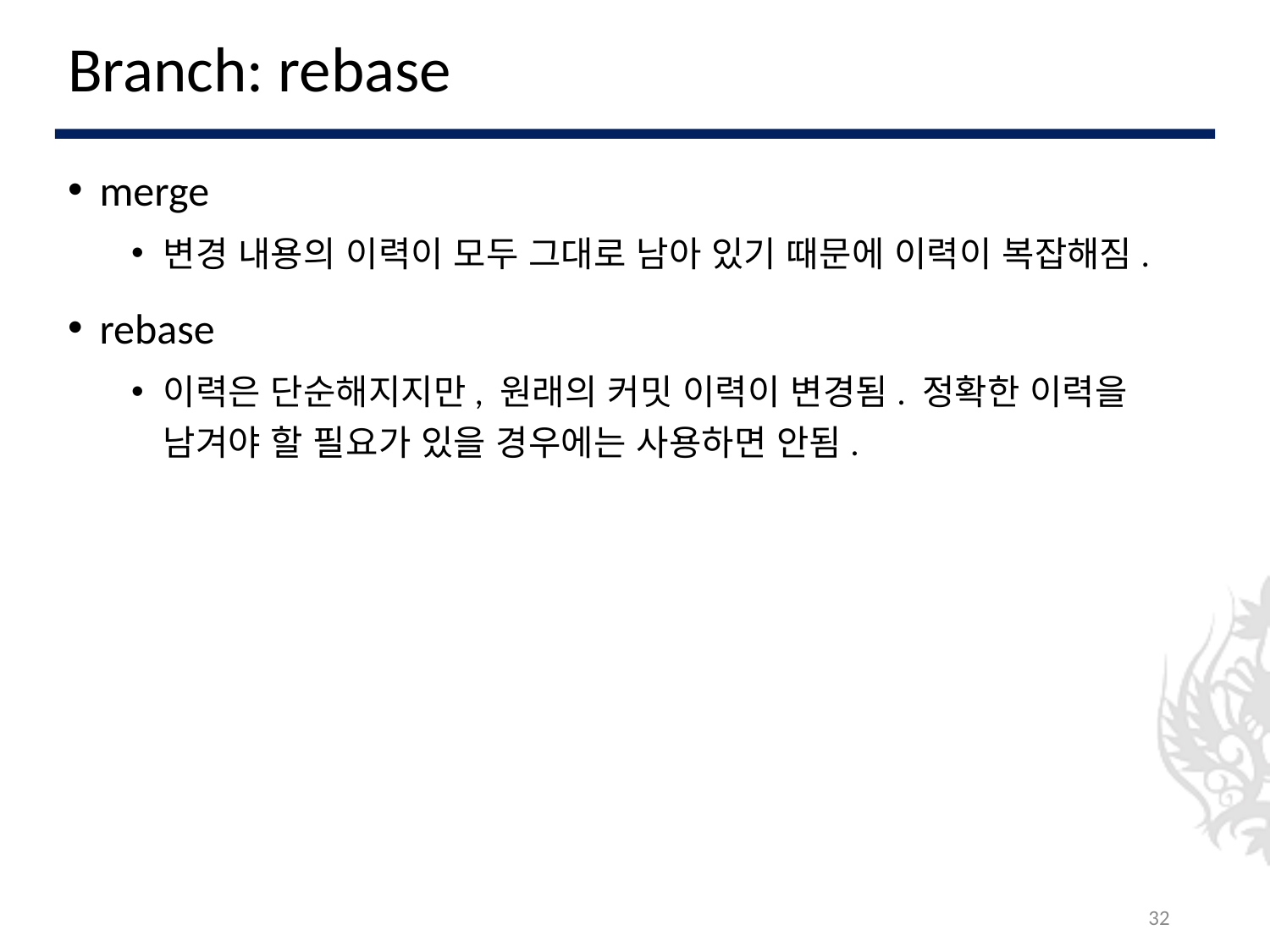

# Branch: rebase
merge
변경 내용의 이력이 모두 그대로 남아 있기 때문에 이력이 복잡해짐.
rebase
이력은 단순해지지만, 원래의 커밋 이력이 변경됨. 정확한 이력을 남겨야 할 필요가 있을 경우에는 사용하면 안됨.

32